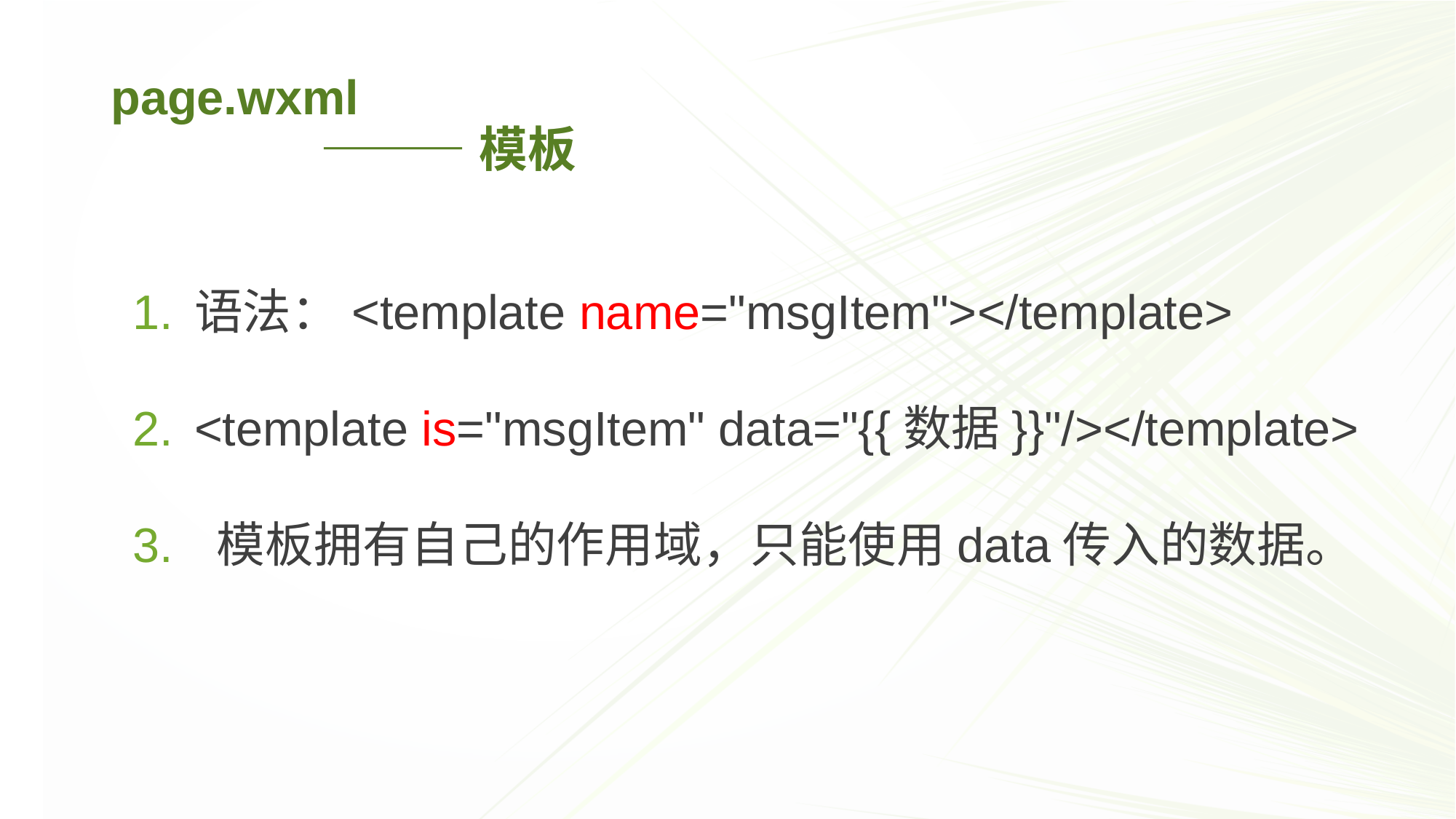

page.wxml
                   ———模板
语法：<template name="msgItem"></template>
<template is="msgItem" data="{{数据}}"/></template>
 模板拥有自己的作用域，只能使用data传入的数据。